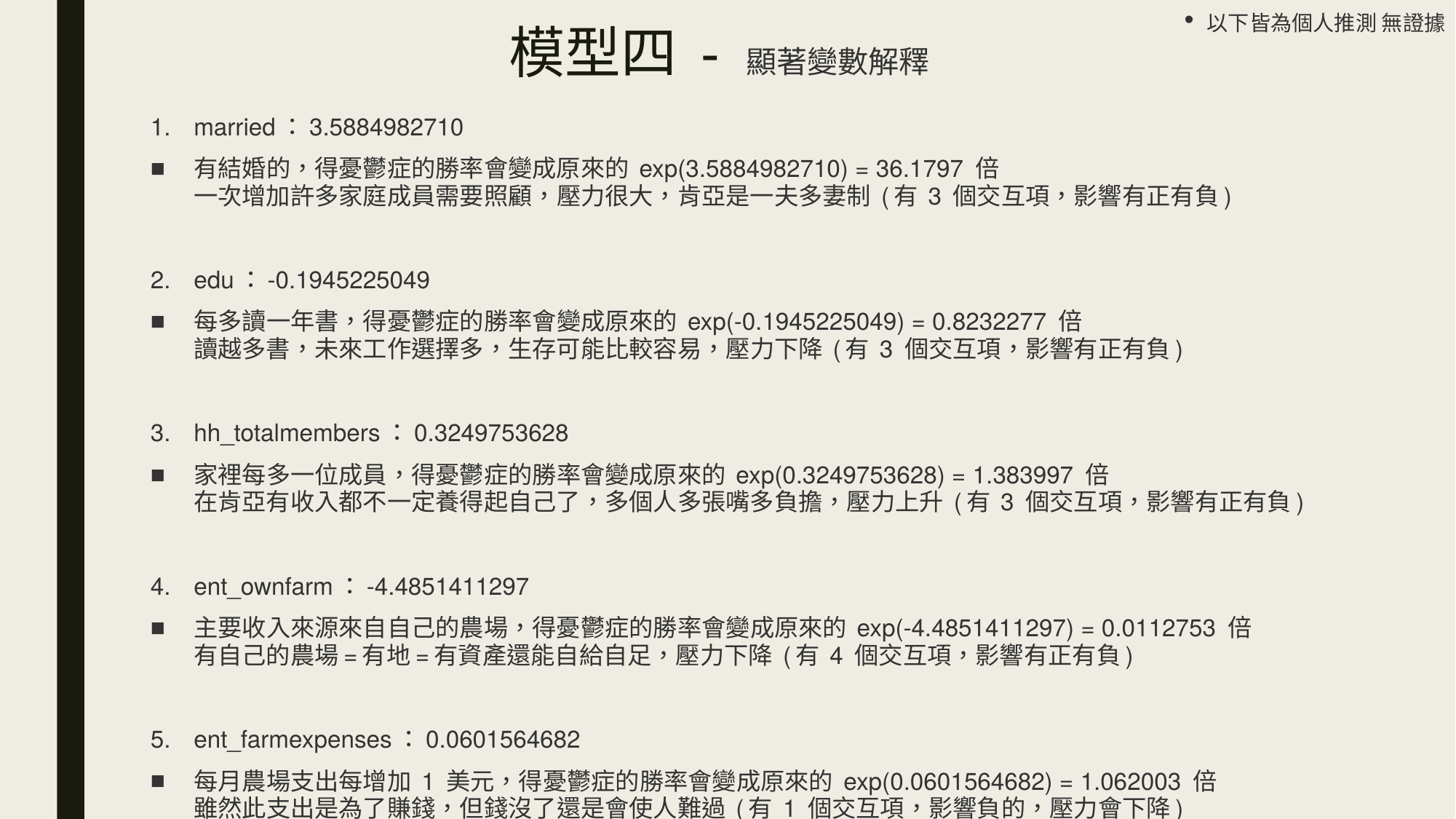

以下皆為個人推測 無證據
# 模型四 - 顯著變數解釋

married：3.5884982710
有結婚的，得憂鬱症的勝率會變成原來的 exp(3.5884982710) = 36.1797 倍
一次增加許多家庭成員需要照顧，壓力很大，肯亞是一夫多妻制 (有 3 個交互項，影響有正有負)

edu：-0.1945225049
每多讀一年書，得憂鬱症的勝率會變成原來的 exp(-0.1945225049) = 0.8232277 倍
讀越多書，未來工作選擇多，生存可能比較容易，壓力下降 (有 3 個交互項，影響有正有負)

hh_totalmembers：0.3249753628
家裡每多一位成員，得憂鬱症的勝率會變成原來的 exp(0.3249753628) = 1.383997 倍
在肯亞有收入都不一定養得起自己了，多個人多張嘴多負擔，壓力上升 (有 3 個交互項，影響有正有負)

ent_ownfarm：-4.4851411297
主要收入來源來自自己的農場，得憂鬱症的勝率會變成原來的 exp(-4.4851411297) = 0.0112753 倍
有自己的農場=有地=有資產還能自給自足，壓力下降 (有 4 個交互項，影響有正有負)

ent_farmexpenses：0.0601564682
每月農場支出每增加 1 美元，得憂鬱症的勝率會變成原來的 exp(0.0601564682) = 1.062003 倍
雖然此支出是為了賺錢，但錢沒了還是會使人難過 (有 1 個交互項，影響負的，壓力會下降)